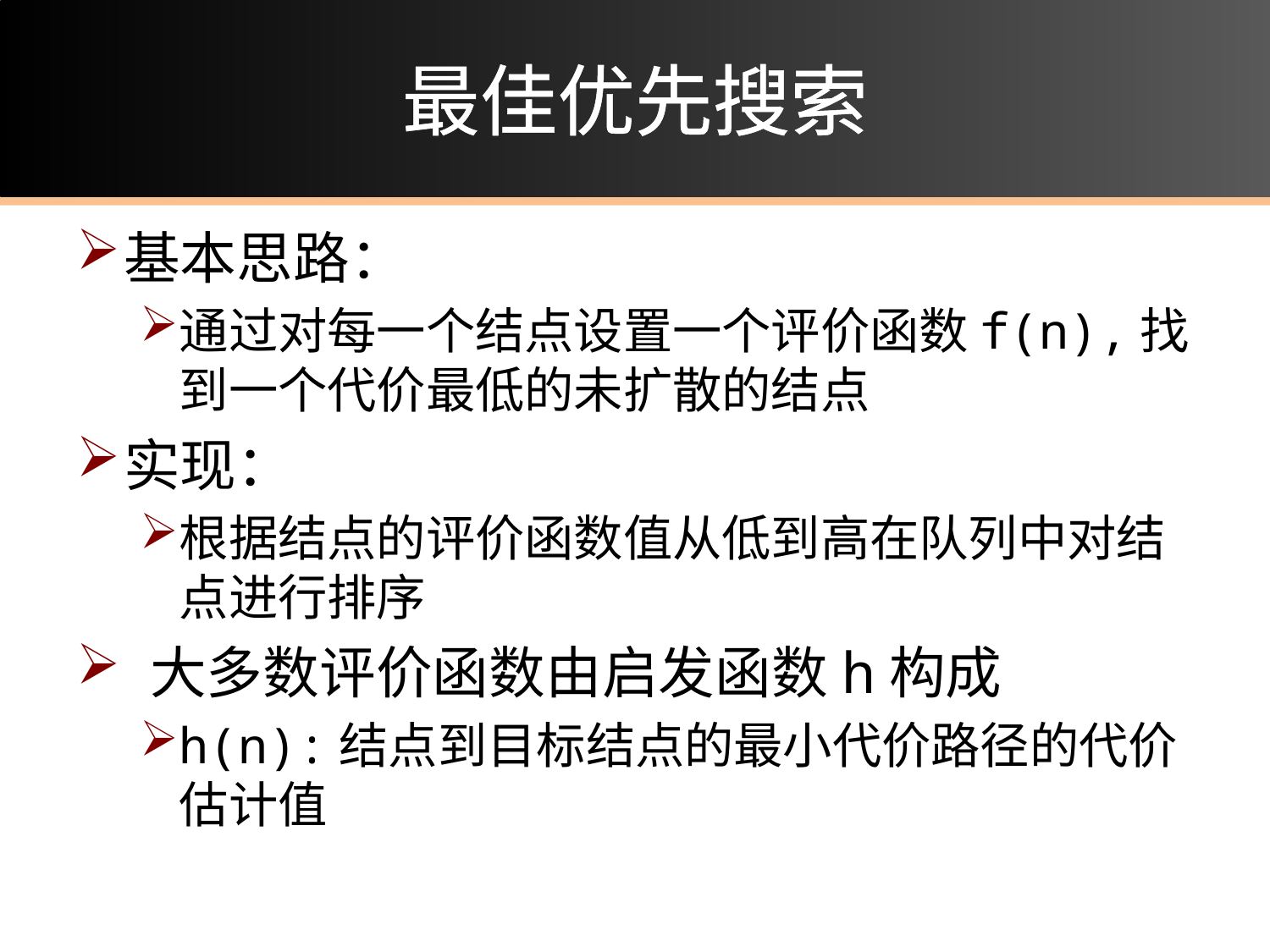

# 最佳优先搜索
基本思路：
通过对每一个结点设置一个评价函数f(n),找到一个代价最低的未扩散的结点
实现：
根据结点的评价函数值从低到高在队列中对结点进行排序
 大多数评价函数由启发函数h构成
h(n):结点到目标结点的最小代价路径的代价估计值